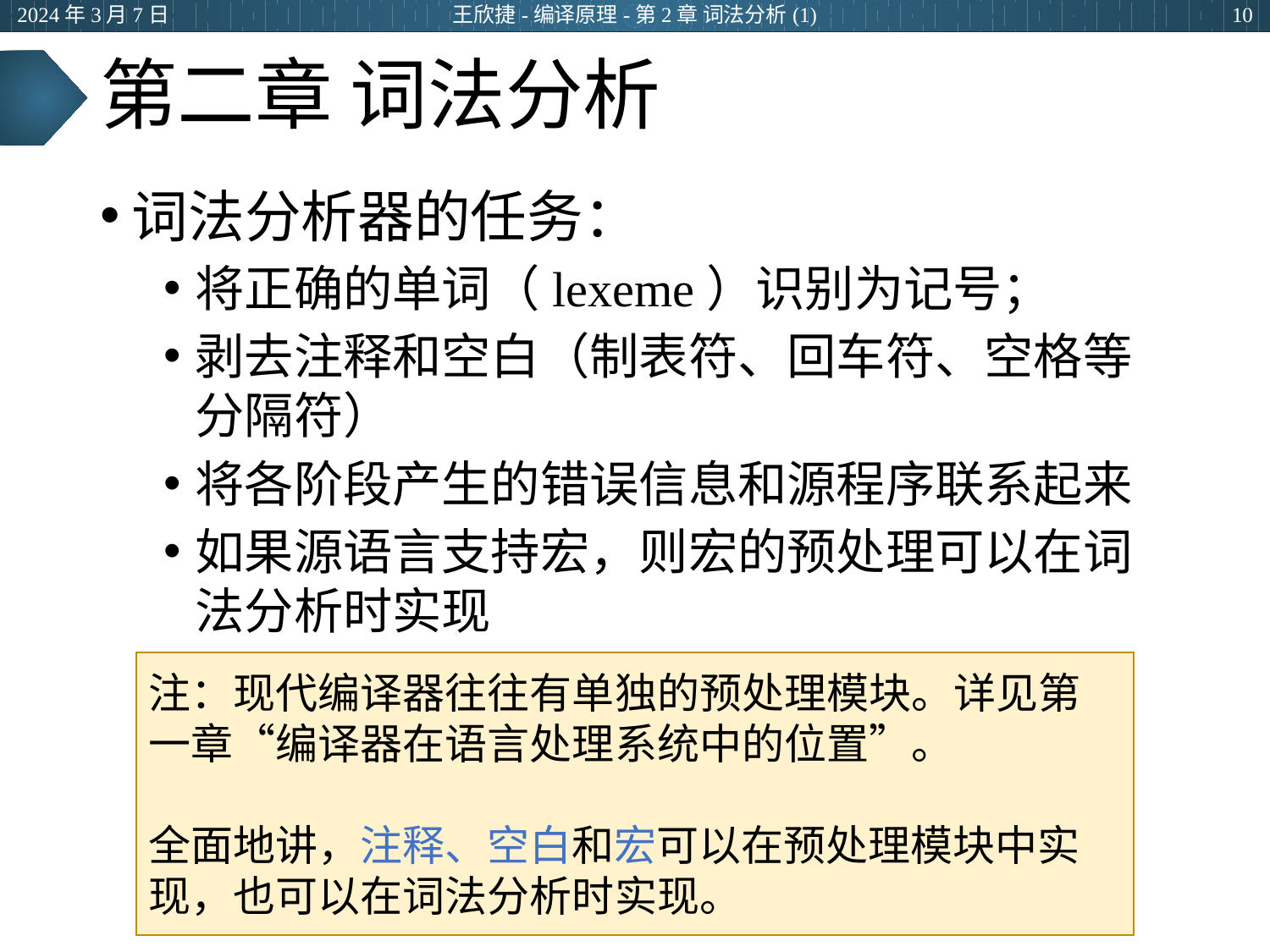

2024年3月7日
王欣捷-编译原理-第2章 词法分析(1)
10
# 第二章 词法分析
词法分析器的任务：
将正确的单词（lexeme）识别为记号；
剥去注释和空白（制表符、回车符、空格等分隔符）
将各阶段产生的错误信息和源程序联系起来
如果源语言支持宏，则宏的预处理可以在词法分析时实现
注：现代编译器往往有单独的预处理模块。详见第一章“编译器在语言处理系统中的位置”。

全面地讲，注释、空白和宏可以在预处理模块中实现，也可以在词法分析时实现。